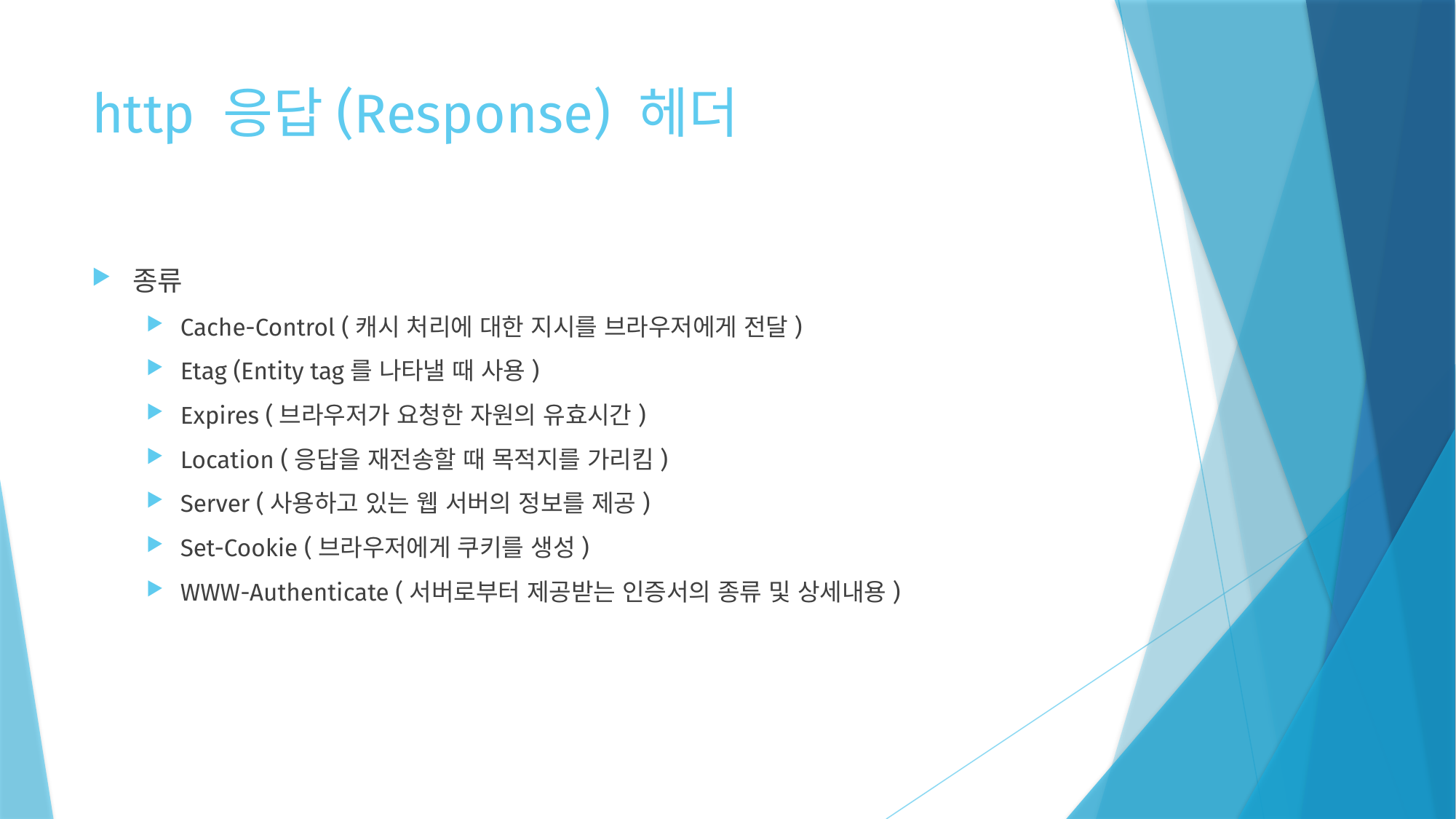

# http 응답(Response) 헤더
종류
Cache-Control (캐시 처리에 대한 지시를 브라우저에게 전달)
Etag (Entity tag를 나타낼 때 사용)
Expires (브라우저가 요청한 자원의 유효시간)
Location (응답을 재전송할 때 목적지를 가리킴)
Server (사용하고 있는 웹 서버의 정보를 제공)
Set-Cookie (브라우저에게 쿠키를 생성)
WWW-Authenticate (서버로부터 제공받는 인증서의 종류 및 상세내용)